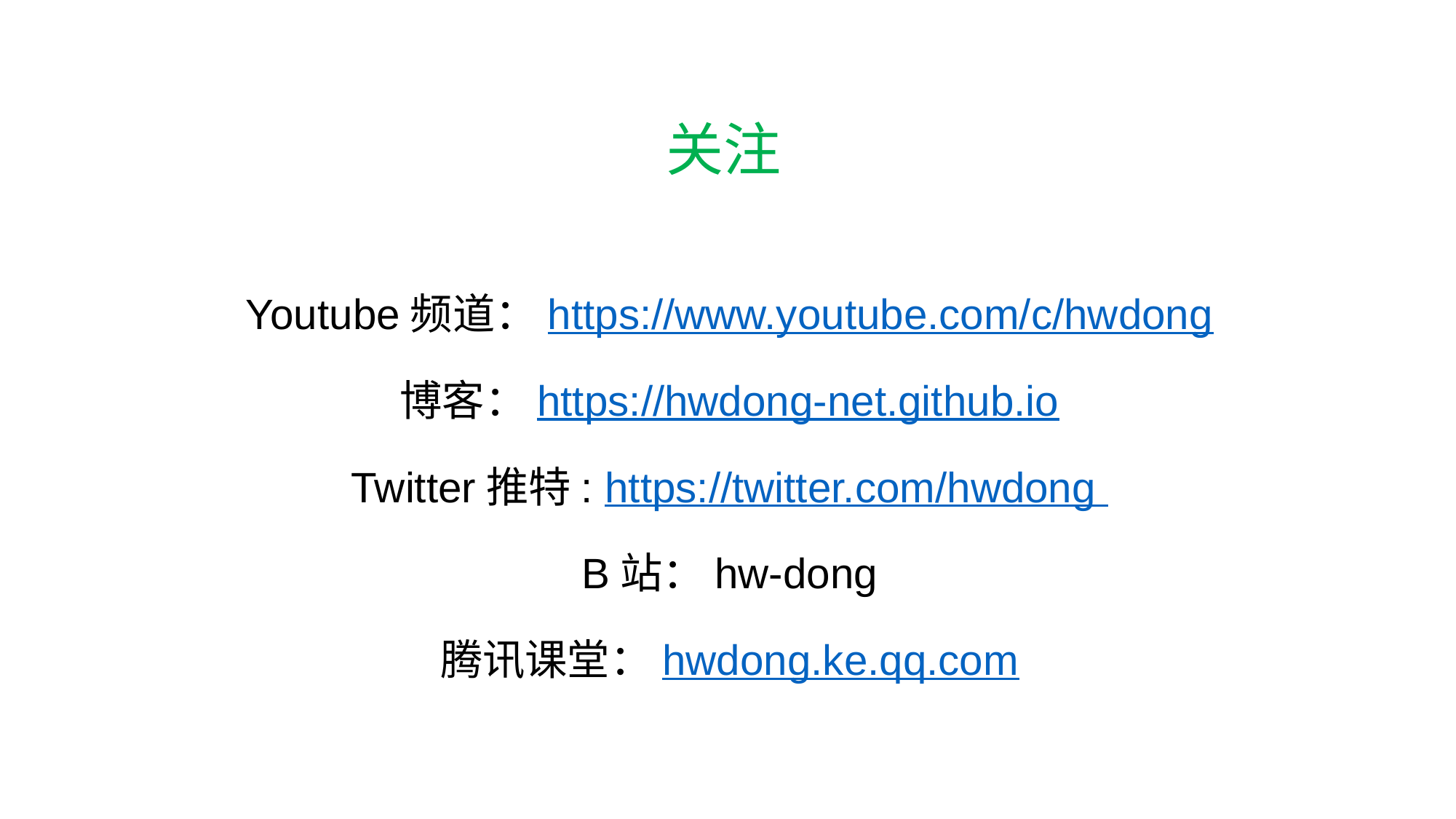

# 关注
Youtube频道：https://www.youtube.com/c/hwdong
博客：https://hwdong-net.github.io
Twitter推特: https://twitter.com/hwdong
B站：hw-dong
腾讯课堂：hwdong.ke.qq.com